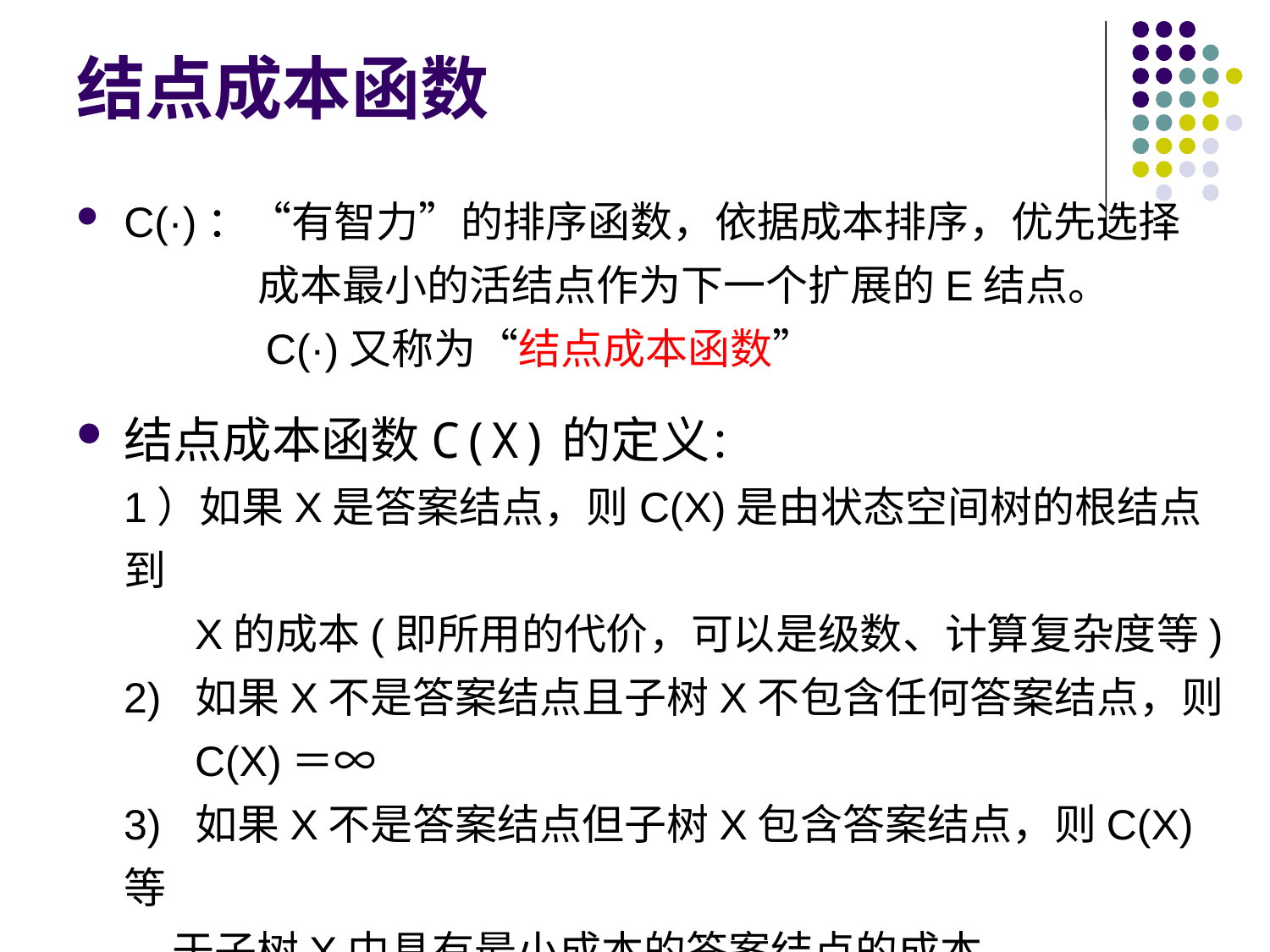

# 结点成本函数
C(·)：“有智力”的排序函数，依据成本排序，优先选择
                  成本最小的活结点作为下一个扩展的E结点。
                C(·)又称为“结点成本函数”
结点成本函数C(X)的定义：
    1）如果X是答案结点，则C(X)是由状态空间树的根结点到
          X的成本(即所用的代价，可以是级数、计算复杂度等)
    2)  如果X不是答案结点且子树X不包含任何答案结点，则
          C(X)＝∞
    3)  如果X不是答案结点但子树X包含答案结点，则C(X)等
         于子树X中具有最小成本的答案结点的成本